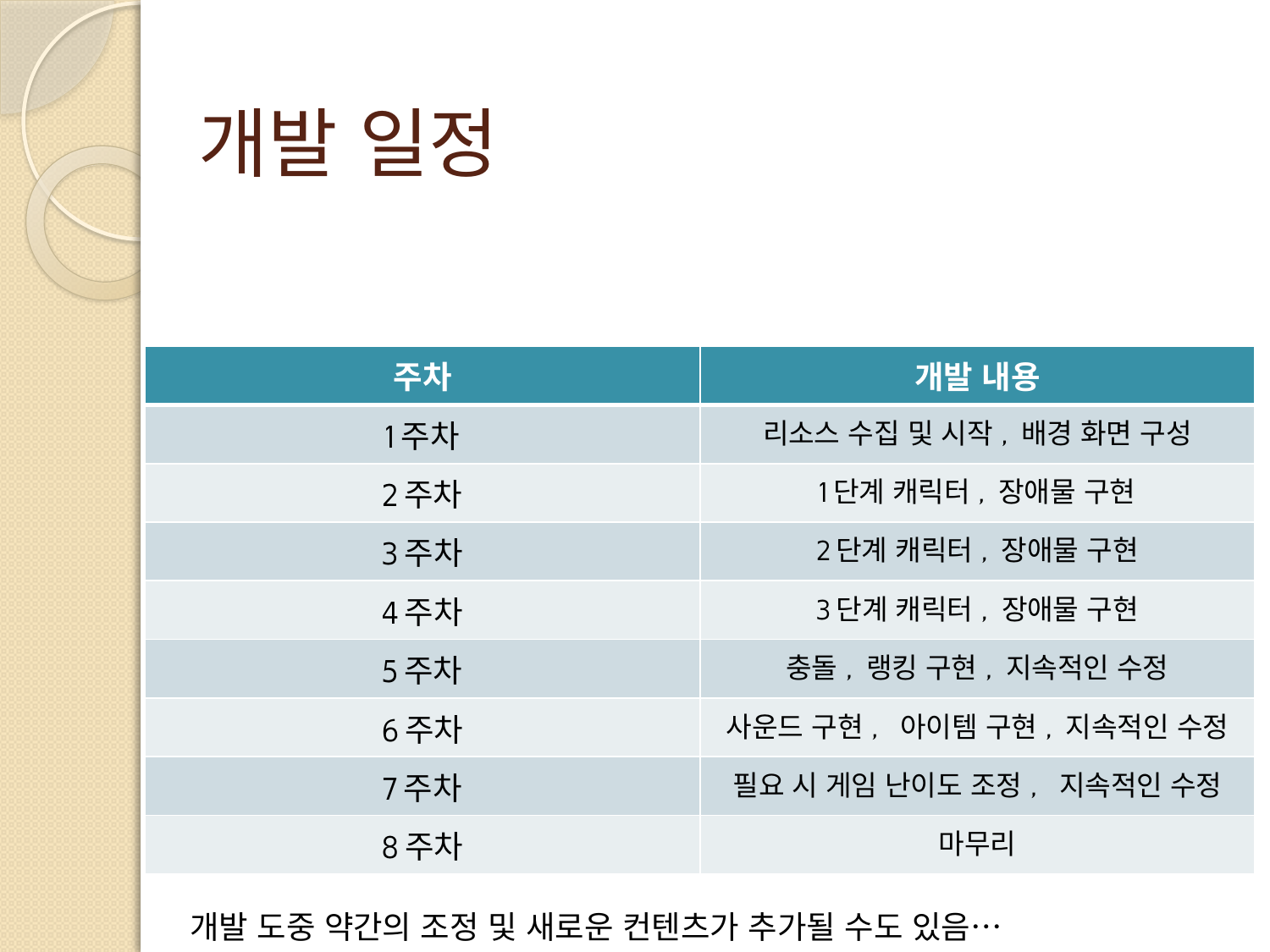

개발 일정
| 주차 | 개발 내용 |
| --- | --- |
| 1주차 | 리소스 수집 및 시작, 배경 화면 구성 |
| 2주차 | 1단계 캐릭터, 장애물 구현 |
| 3주차 | 2단계 캐릭터, 장애물 구현 |
| 4주차 | 3단계 캐릭터, 장애물 구현 |
| 5주차 | 충돌, 랭킹 구현, 지속적인 수정 |
| 6주차 | 사운드 구현, 아이템 구현, 지속적인 수정 |
| 7주차 | 필요 시 게임 난이도 조정, 지속적인 수정 |
| 8주차 | 마무리 |
개발 도중 약간의 조정 및 새로운 컨텐츠가 추가될 수도 있음…